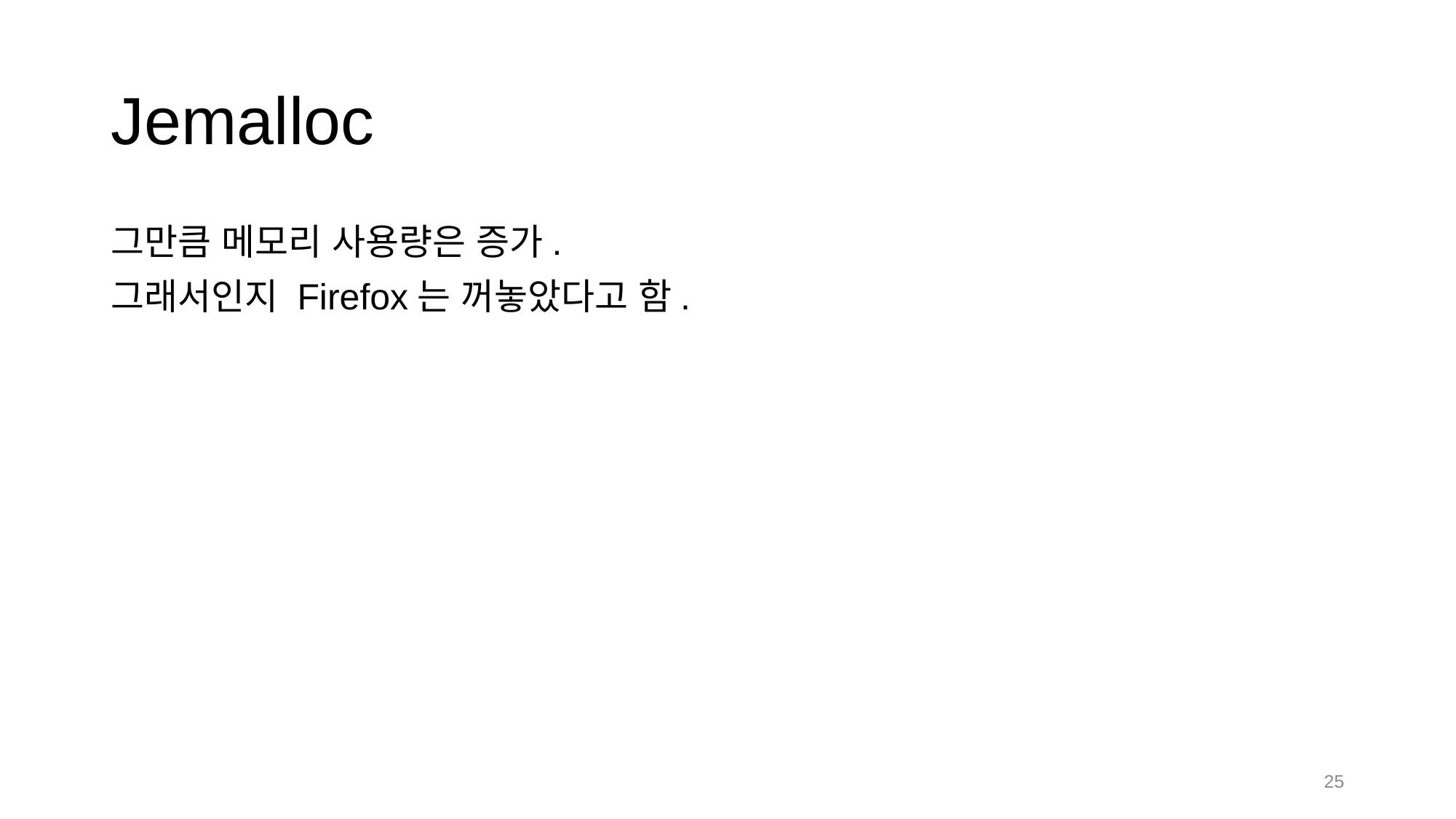

# Jemalloc
그만큼 메모리 사용량은 증가.
그래서인지 Firefox는 꺼놓았다고 함.

25